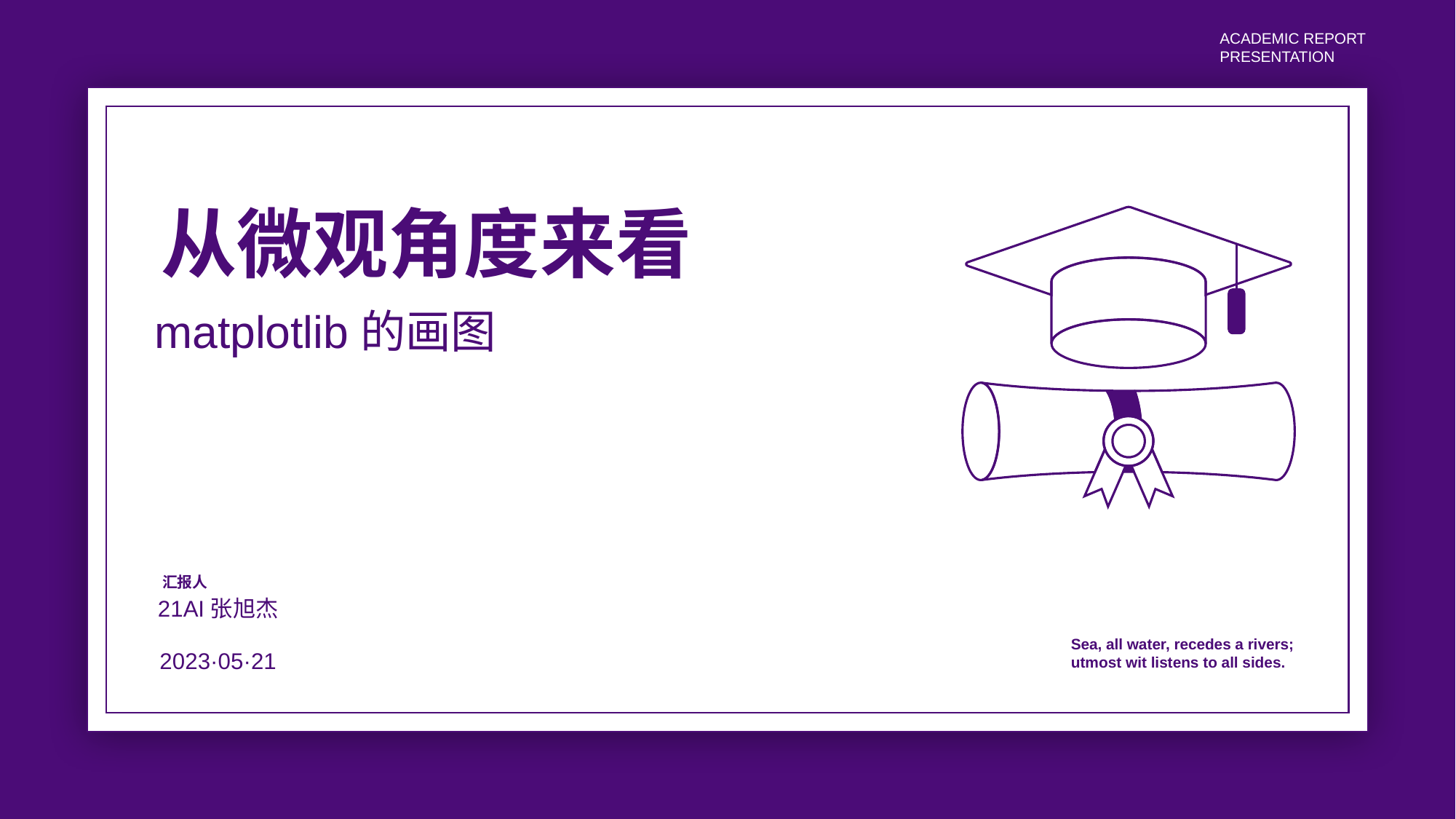

Academic report
presentation
从微观角度来看

matplotlib的画图

汇报人
21AI张旭杰
Sea, all water, recedes a rivers;
utmost wit listens to all sides.
2023·05·21